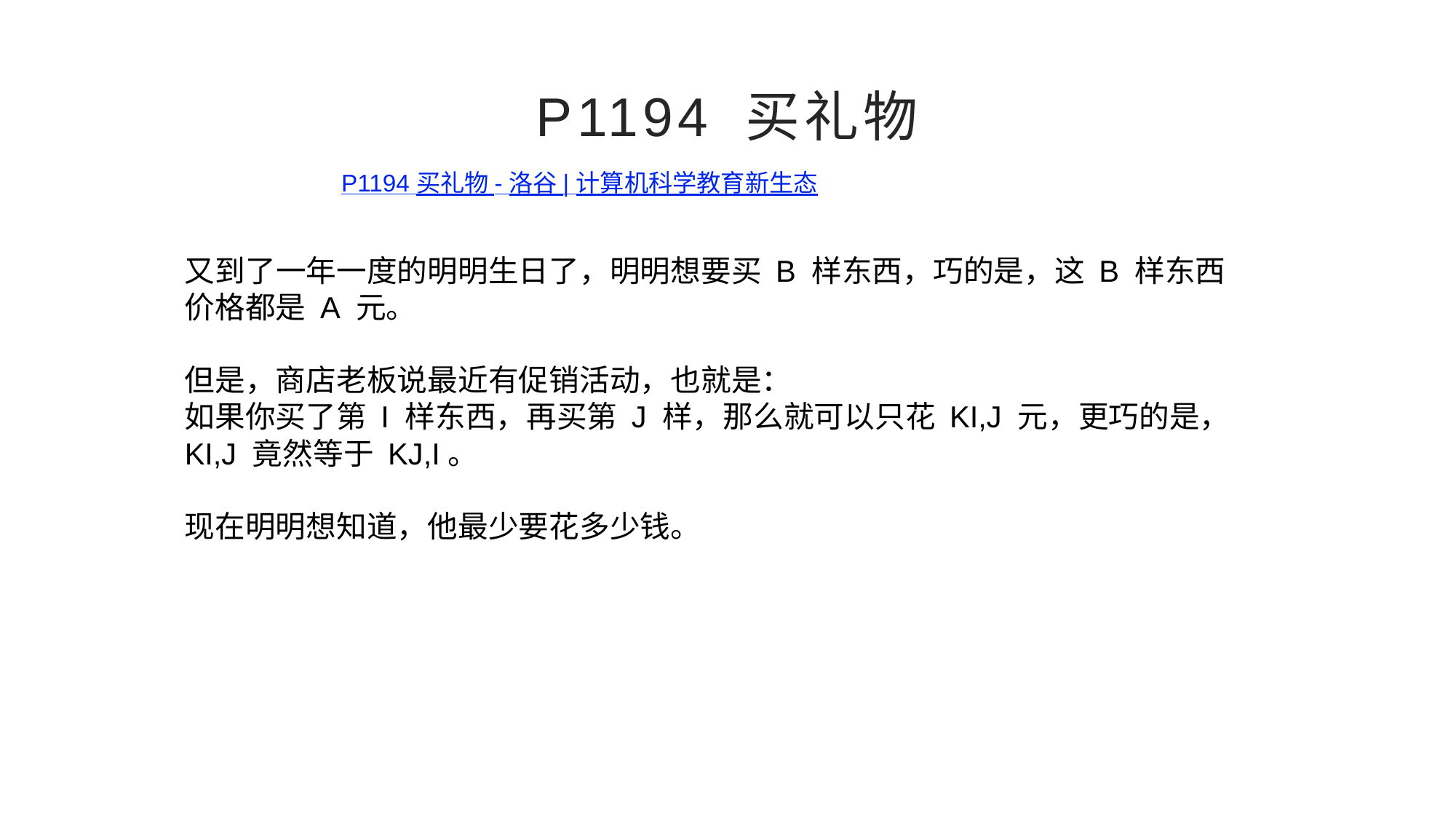

# P1194 买礼物
P1194 买礼物 - 洛谷 | 计算机科学教育新生态
又到了一年一度的明明生日了，明明想要买 B 样东西，巧的是，这 B 样东西价格都是 A 元。

但是，商店老板说最近有促销活动，也就是：
如果你买了第 I 样东西，再买第 J 样，那么就可以只花 KI,J 元，更巧的是，KI,J 竟然等于 KJ,I。

现在明明想知道，他最少要花多少钱。